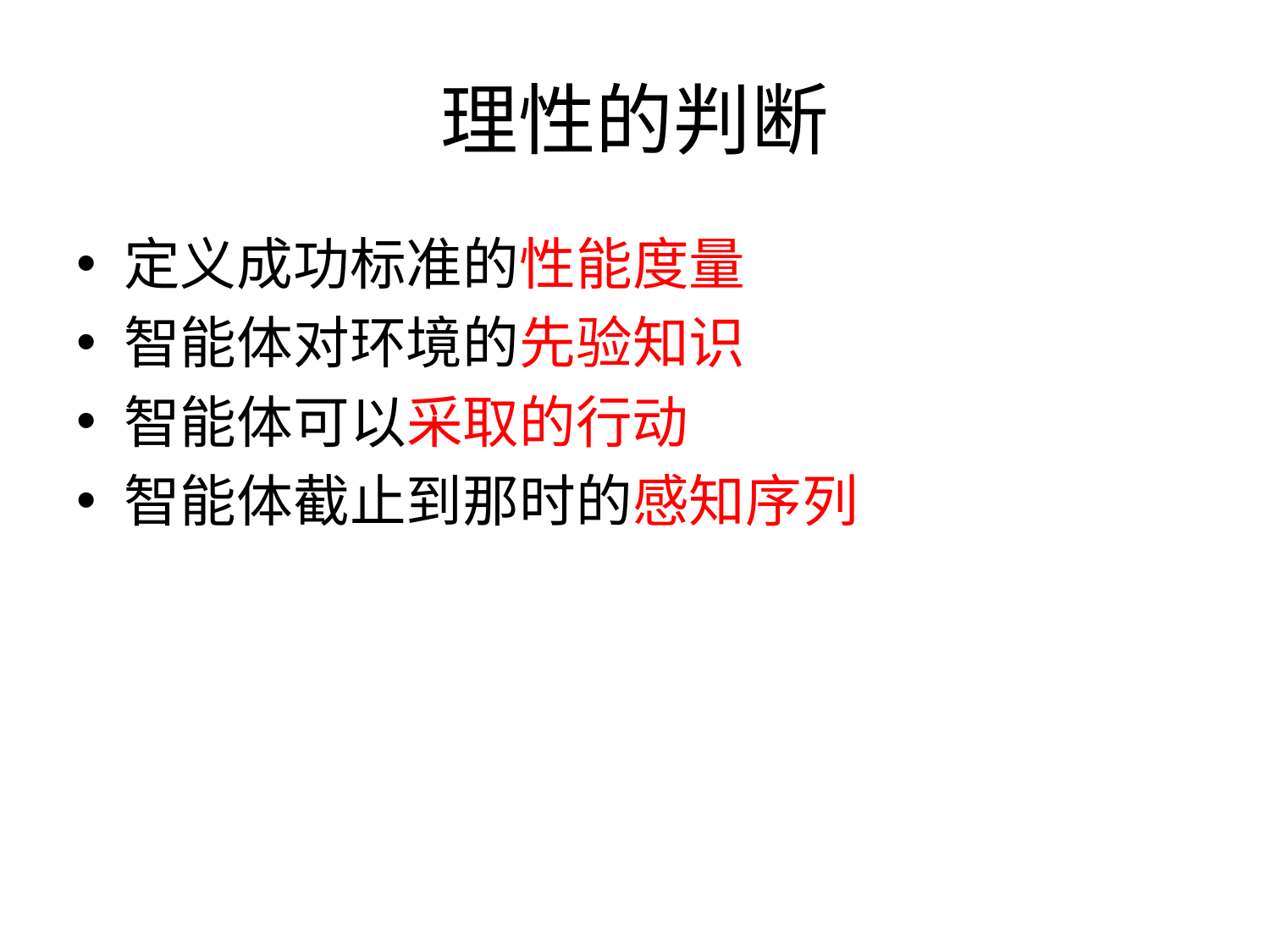

# 理性的判断
定义成功标准的性能度量
智能体对环境的先验知识
智能体可以采取的行动
智能体截止到那时的感知序列